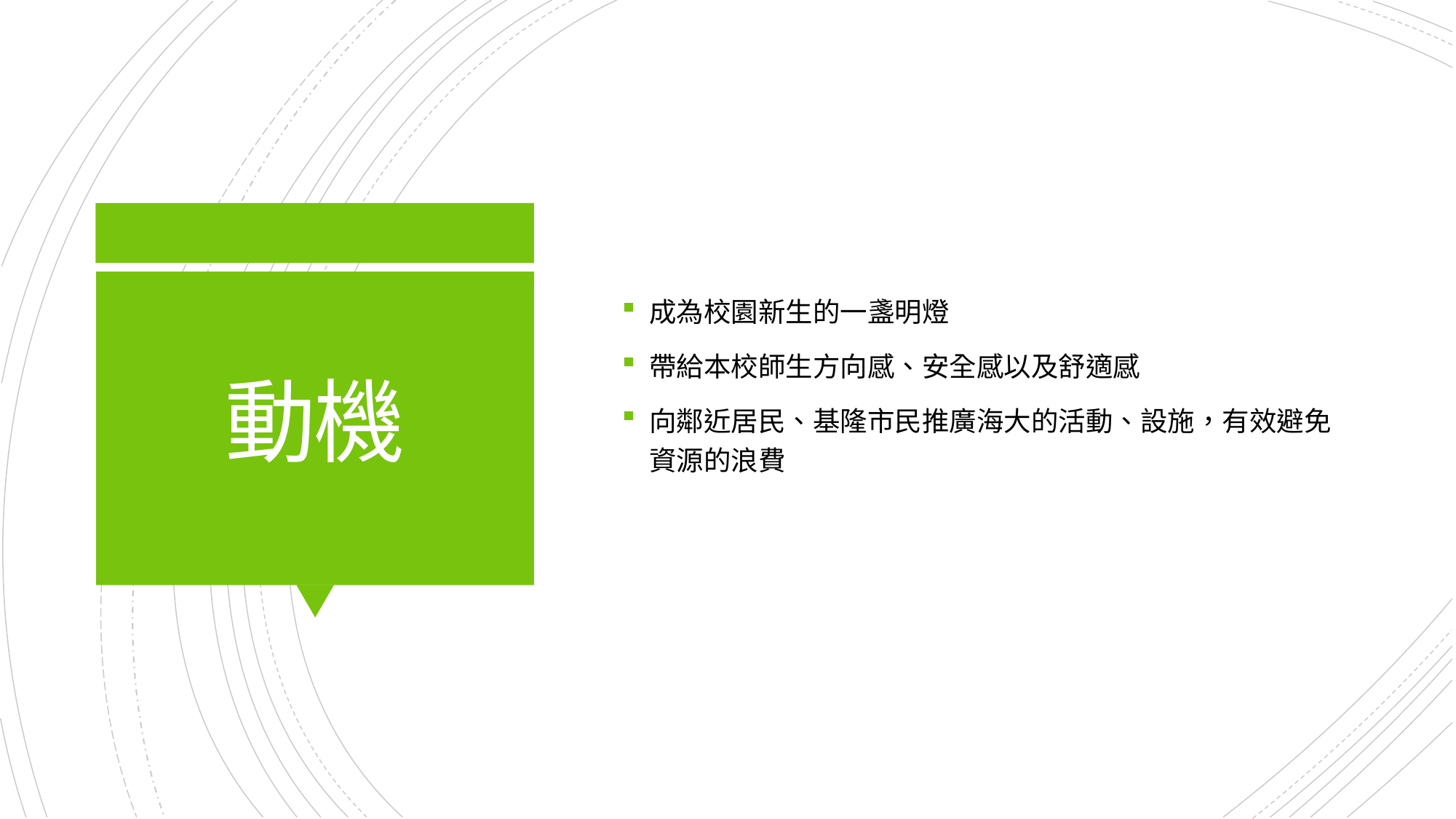

成為校園新生的一盞明燈
帶給本校師生方向感、安全感以及舒適感
向鄰近居民、基隆市民推廣海大的活動、設施，有效避免資源的浪費

# 動機